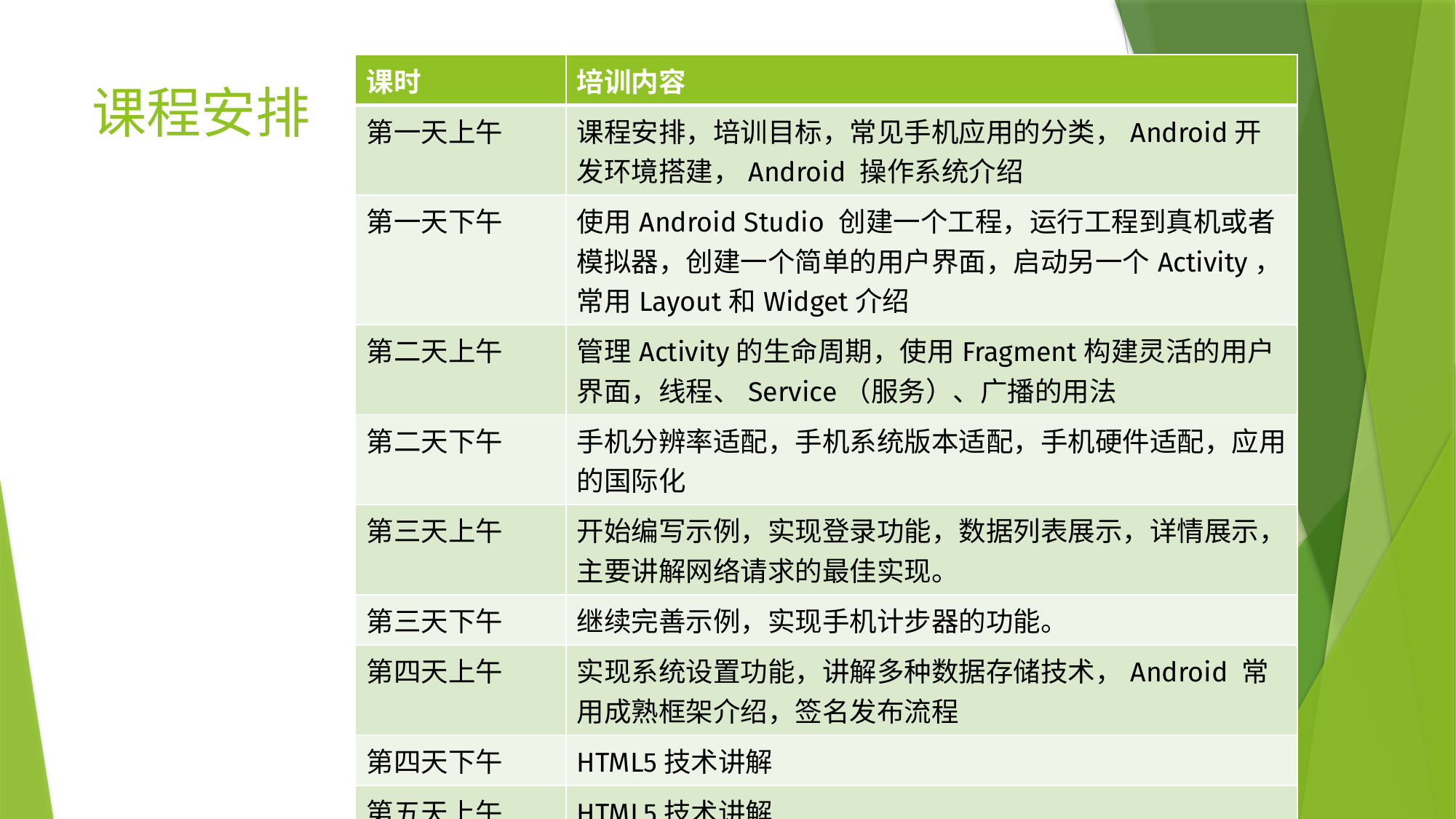

| 课时 | 培训内容 |
| --- | --- |
| 第一天上午 | 课程安排，培训目标，常见手机应用的分类，Android开发环境搭建，Android 操作系统介绍 |
| 第一天下午 | 使用Android Studio 创建一个工程，运行工程到真机或者模拟器，创建一个简单的用户界面，启动另一个Activity，常用Layout和Widget介绍 |
| 第二天上午 | 管理Activity的生命周期，使用Fragment构建灵活的用户界面，线程、Service（服务）、广播的用法 |
| 第二天下午 | 手机分辨率适配，手机系统版本适配，手机硬件适配，应用的国际化 |
| 第三天上午 | 开始编写示例，实现登录功能，数据列表展示，详情展示，主要讲解网络请求的最佳实现。 |
| 第三天下午 | 继续完善示例，实现手机计步器的功能。 |
| 第四天上午 | 实现系统设置功能，讲解多种数据存储技术，Android 常用成熟框架介绍，签名发布流程 |
| 第四天下午 | HTML5技术讲解 |
| 第五天上午 | HTML5技术讲解 |
| 第五天下午 | 考试培训成果，问题答疑，分享与经验交流 |
# 课程安排